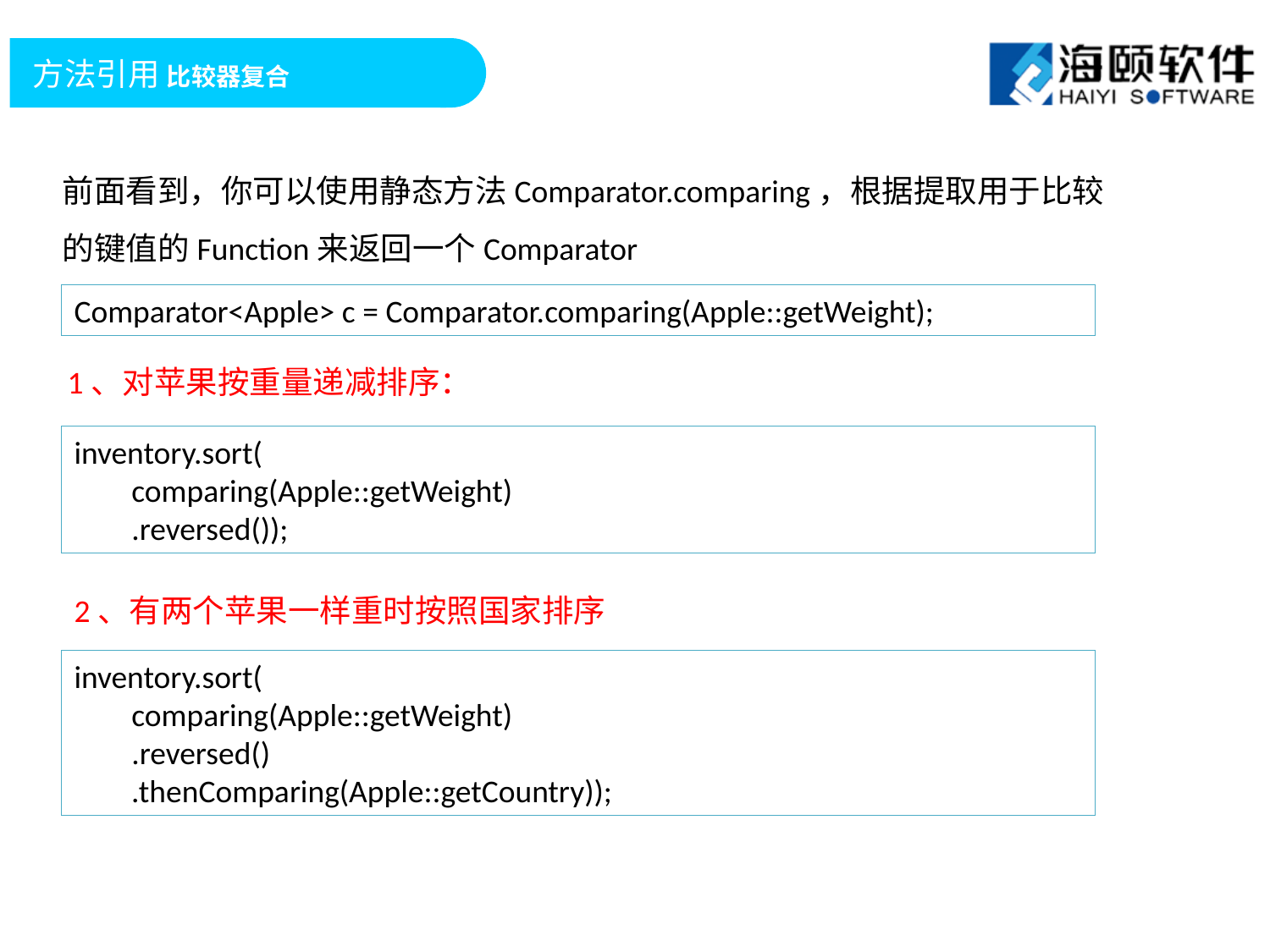

方法引用 比较器复合
前面看到，你可以使用静态方法Comparator.comparing，根据提取用于比较的键值的Function来返回一个Comparator
Comparator<Apple> c = Comparator.comparing(Apple::getWeight);
1、对苹果按重量递减排序：
inventory.sort(
        comparing(Apple::getWeight)
        .reversed());

2、有两个苹果一样重时按照国家排序
inventory.sort(
        comparing(Apple::getWeight)
        .reversed()
        .thenComparing(Apple::getCountry));